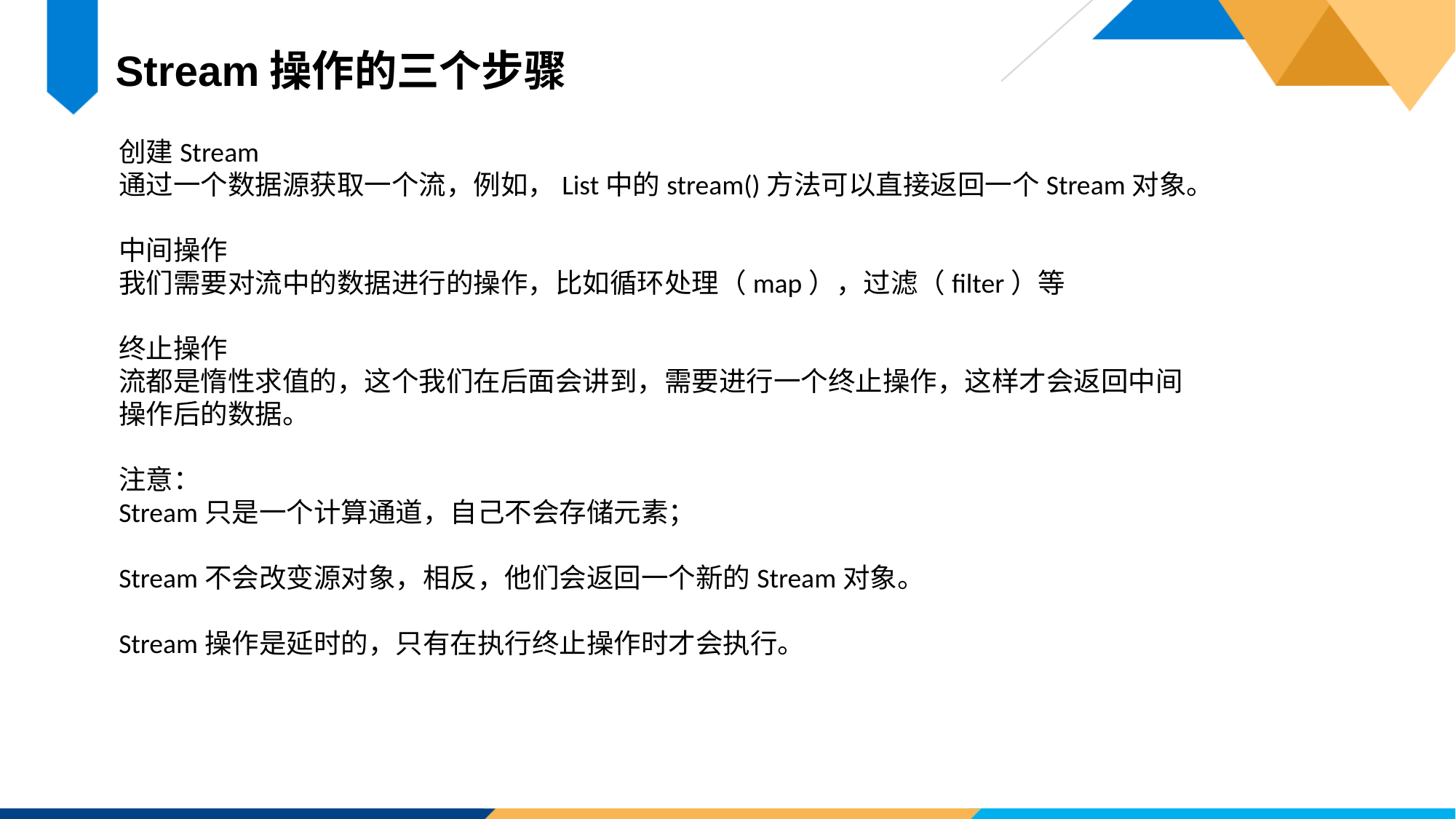

Stream操作的三个步骤
创建Stream
通过一个数据源获取一个流，例如，List中的stream()方法可以直接返回一个Stream对象。

中间操作
我们需要对流中的数据进行的操作，比如循环处理（map），过滤（filter）等

终止操作
流都是惰性求值的，这个我们在后面会讲到，需要进行一个终止操作，这样才会返回中间操作后的数据。

注意：
Stream只是一个计算通道，自己不会存储元素；

Stream不会改变源对象，相反，他们会返回一个新的Stream对象。

Stream操作是延时的，只有在执行终止操作时才会执行。